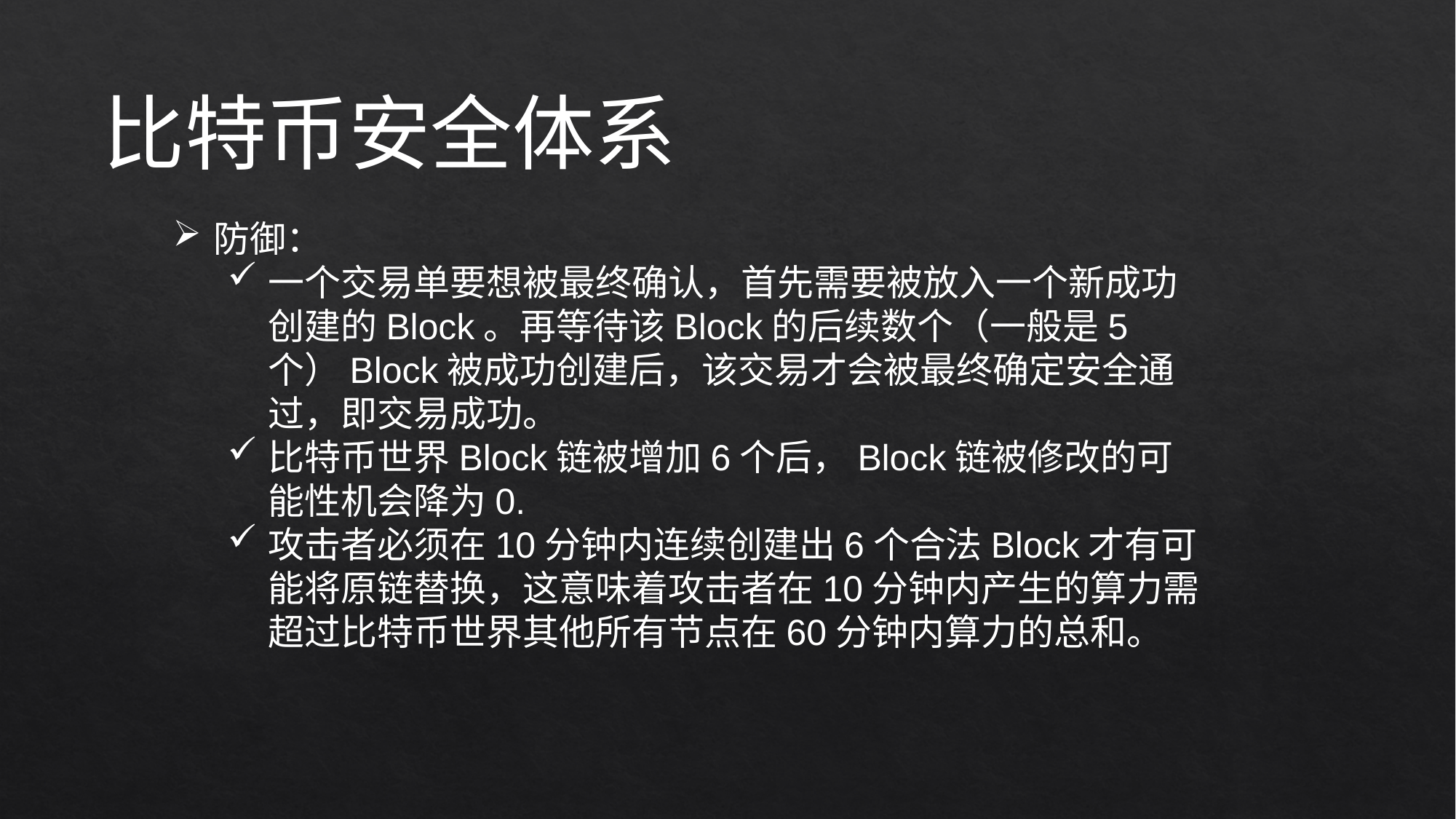

比特币安全体系
防御：
一个交易单要想被最终确认，首先需要被放入一个新成功创建的Block。再等待该Block的后续数个（一般是5个）Block被成功创建后，该交易才会被最终确定安全通过，即交易成功。
比特币世界Block链被增加6个后，Block链被修改的可能性机会降为0.
攻击者必须在10分钟内连续创建出6个合法Block才有可能将原链替换，这意味着攻击者在10分钟内产生的算力需超过比特币世界其他所有节点在60分钟内算力的总和。